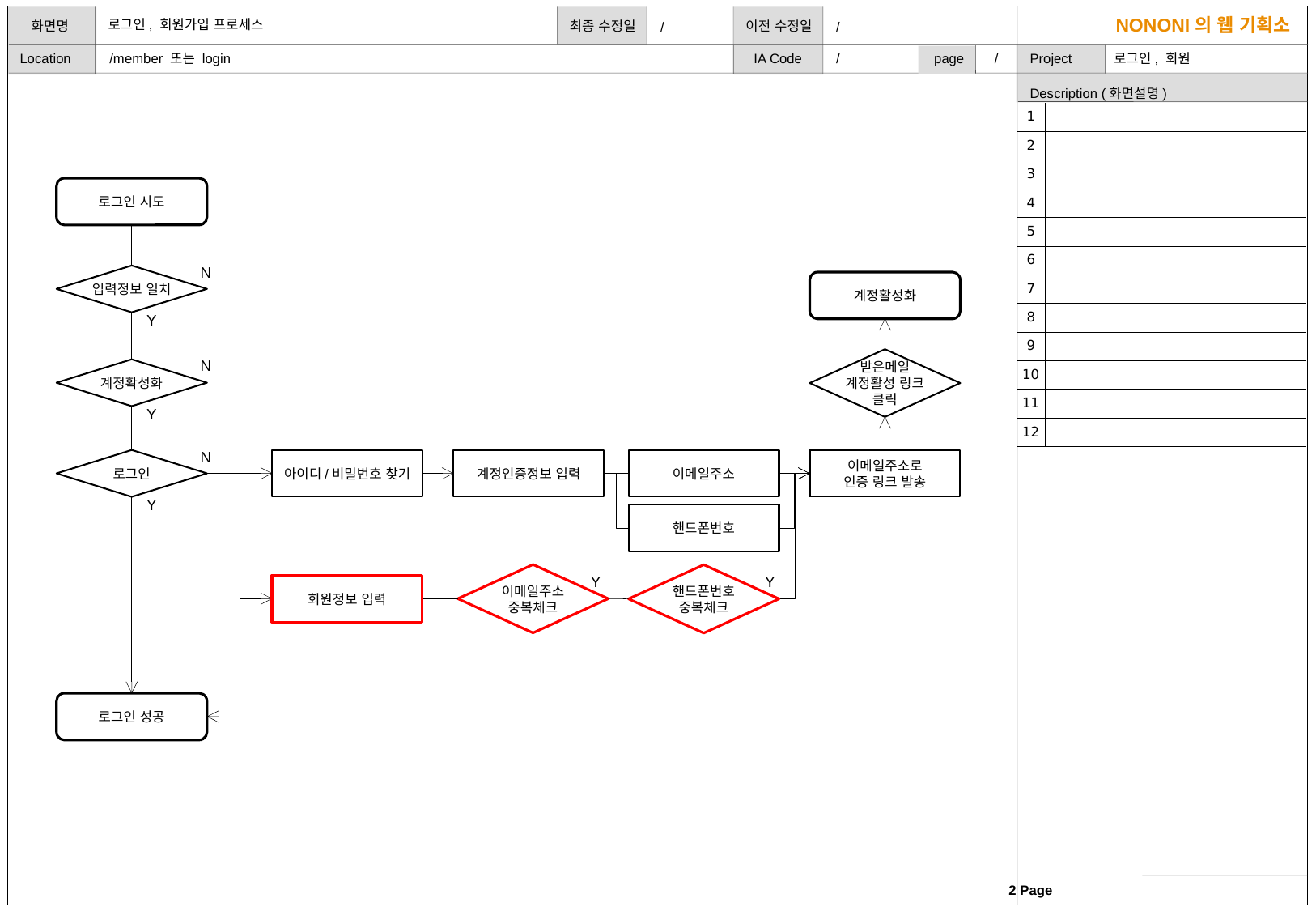

로그인, 회원가입 프로세스
/
/
/member 또는 login
/
/
| 1 |  |
| --- | --- |
| 2 |  |
| 3 |  |
| 4 |  |
| 5 |  |
| 6 |  |
| 7 |  |
| 8 |  |
| 9 |  |
| 10 |  |
| 11 |  |
| 12 |  |
로그인 시도
N
입력정보 일치
계정활성화
Y
받은메일
계정활성 링크
클릭
N
계정확성화
Y
N
로그인
아이디/비밀번호 찾기
계정인증정보 입력
이메일주소
이메일주소로
인증 링크 발송
Y
핸드폰번호
이메일주소
중복체크
핸드폰번호
중복체크
Y
Y
회원정보 입력
로그인 성공